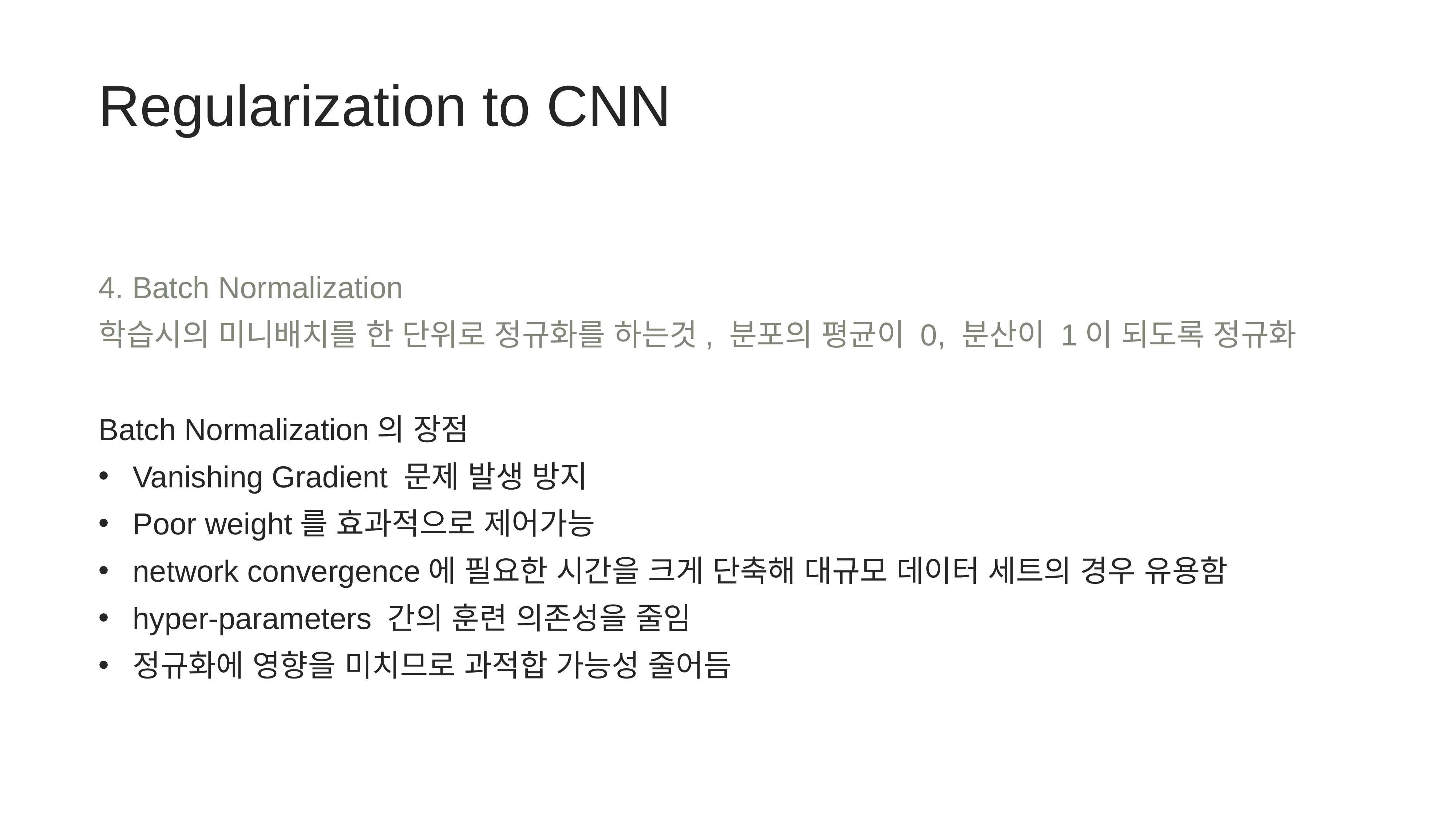

# Regularization to CNN
4. Batch Normalization
학습시의 미니배치를 한 단위로 정규화를 하는것, 분포의 평균이 0, 분산이 1이 되도록 정규화

Batch Normalization의 장점
Vanishing Gradient 문제 발생 방지
Poor weight를 효과적으로 제어가능
network convergence에 필요한 시간을 크게 단축해 대규모 데이터 세트의 경우 유용함
hyper-parameters 간의 훈련 의존성을 줄임
정규화에 영향을 미치므로 과적합 가능성 줄어듬